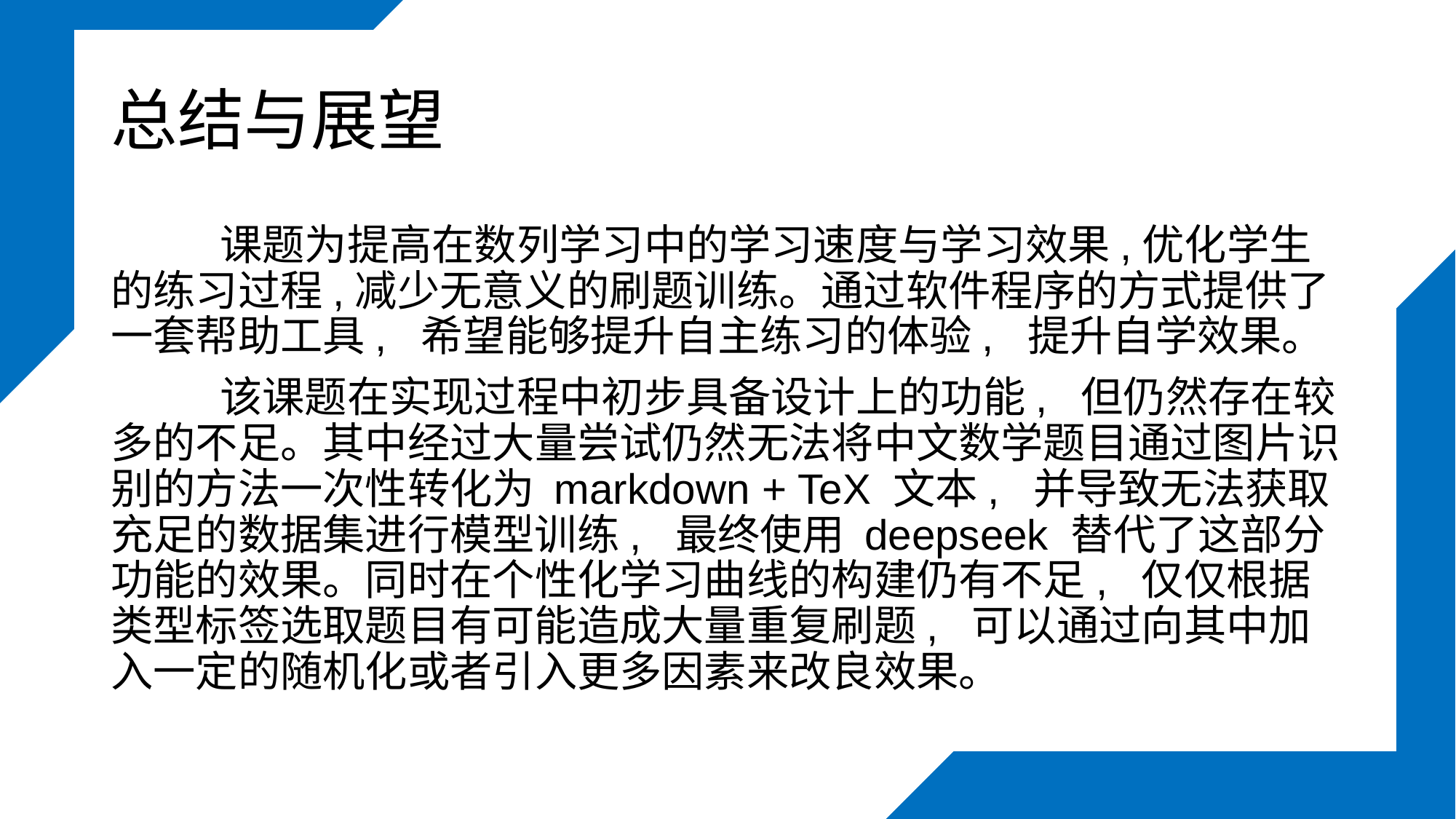

# 总结与展望
	课题为提高在数列学习中的学习速度与学习效果,优化学生的练习过程,减少无意义的刷题训练。通过软件程序的方式提供了一套帮助工具,  希望能够提升自主练习的体验,  提升自学效果。
	该课题在实现过程中初步具备设计上的功能,  但仍然存在较多的不足。其中经过大量尝试仍然无法将中文数学题目通过图片识别的方法一次性转化为 markdown + TeX 文本,  并导致无法获取充足的数据集进行模型训练,  最终使用 deepseek 替代了这部分功能的效果。同时在个性化学习曲线的构建仍有不足,  仅仅根据类型标签选取题目有可能造成大量重复刷题,  可以通过向其中加入一定的随机化或者引入更多因素来改良效果。